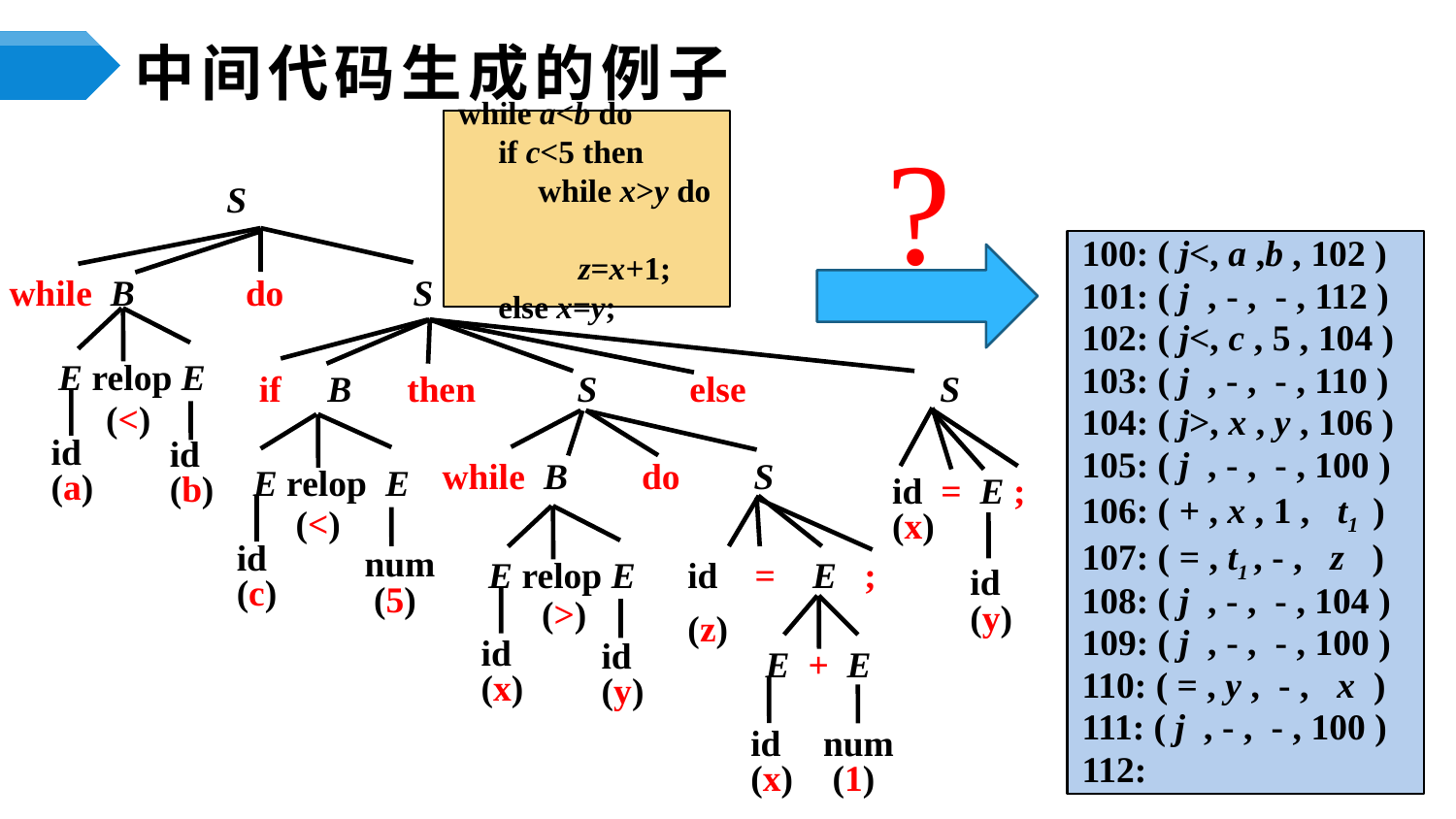

# 中间代码生成的例子
while a<b do
     if c<5 then
          while x>y do
               z=x+1;
     else x=y;
?
S

while  B            do              S

E relop E
if     B      then           S          else                     S
(<)

id
(a)
id
(b)
while  B        do        S
E relop  E
id  =  E ;
(x)
(<)

E relop E
id
(c)
id    =    E   ;
(z)
num
 (5)
id
(y)
(>)

E  +  E
id
(x)
id
(y)

id
(x)
num
 (1)
100: ( j<, a ,b , 102 )
101: ( j  , - ,  - , 112 )
102: ( j<, c , 5 , 104 )
103: ( j  , - ,  - , 110 )
104: ( j>, x , y , 106 )
105: ( j  , - ,  - , 100 )
106: ( + , x , 1 ,   t1  )
107: ( = , t1 , - ,   z   )
108: ( j  , - ,  - , 104 )
109: ( j  , - ,  - , 100 )
110: ( = , y ,  - ,   x  )
111: ( j  , - ,  - , 100 )
112: